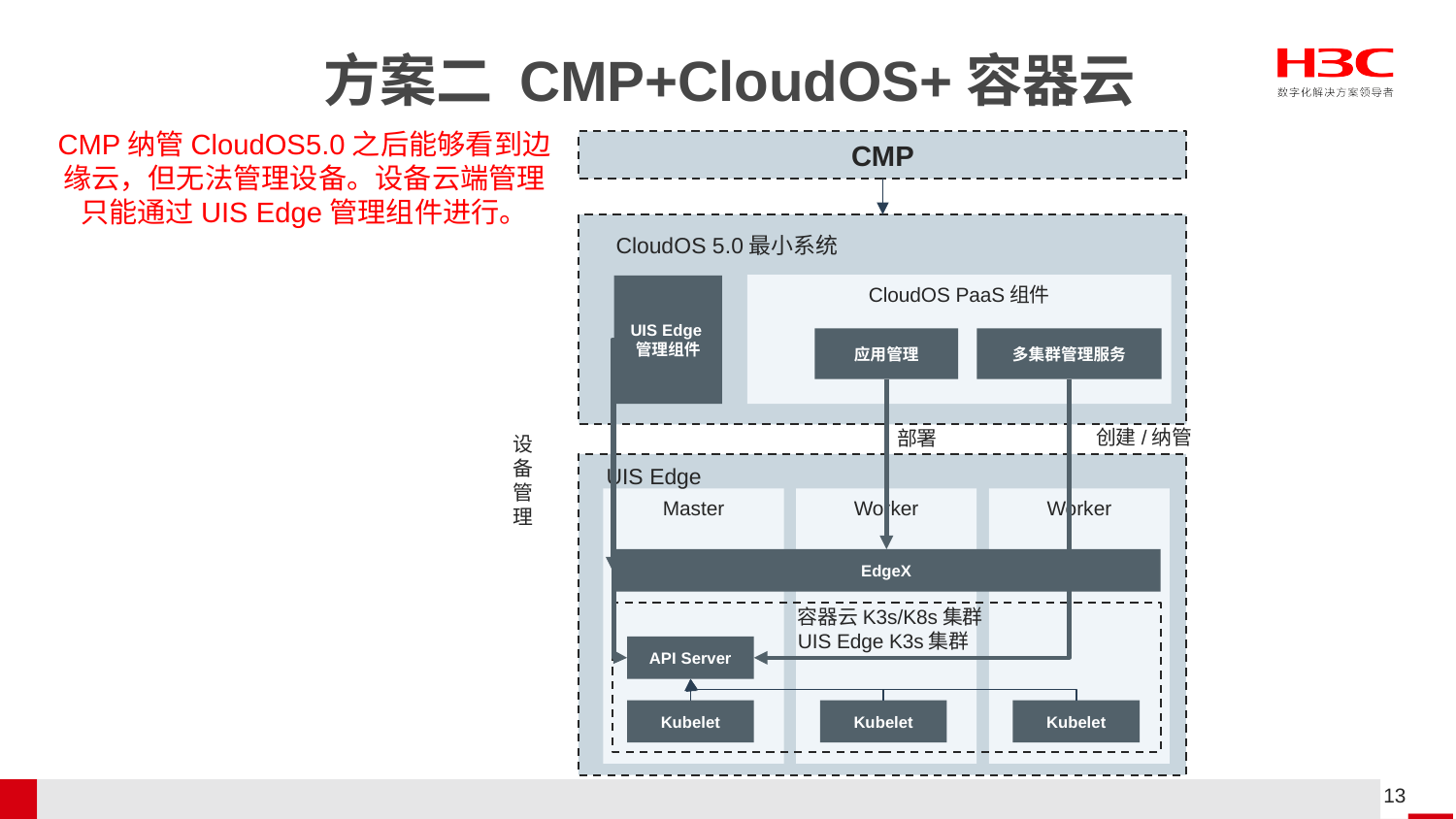

# 方案二 CMP+CloudOS+容器云
CMP纳管CloudOS5.0之后能够看到边缘云，但无法管理设备。设备云端管理只能通过UIS Edge管理组件进行。
CMP

CloudOS 5.0最小系统
CloudOS PaaS组件
UIS Edge管理组件
应用管理
多集群管理服务
创建/纳管
部署
设备管理

UIS Edge
Master
Worker
Worker
EdgeX
容器云K3s/K8s集群
UIS Edge K3s集群

API Server
Kubelet
Kubelet
Kubelet